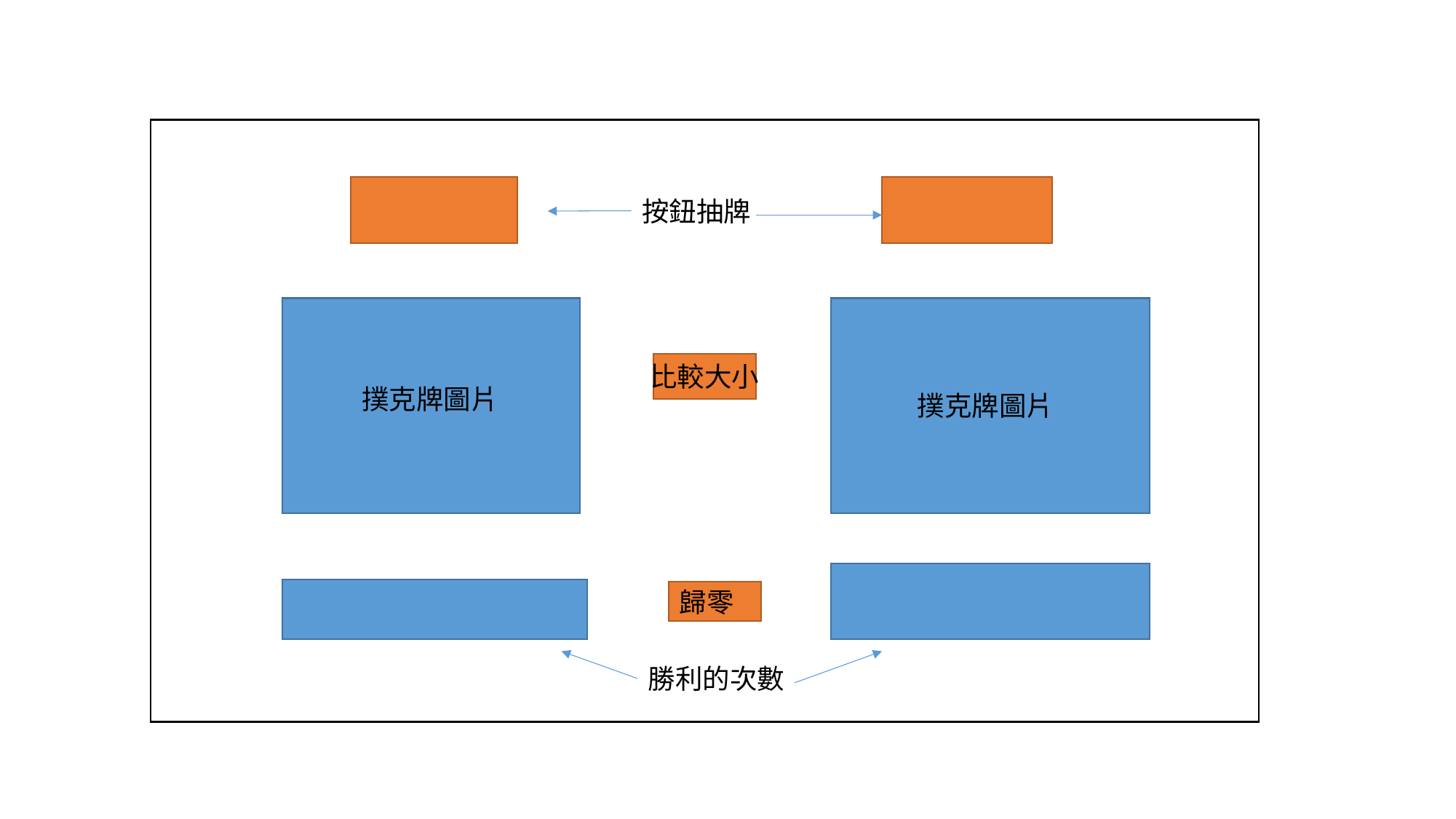

#

按鈕抽牌

比較大小

撲克牌圖片
撲克牌圖片

歸零

勝利的次數